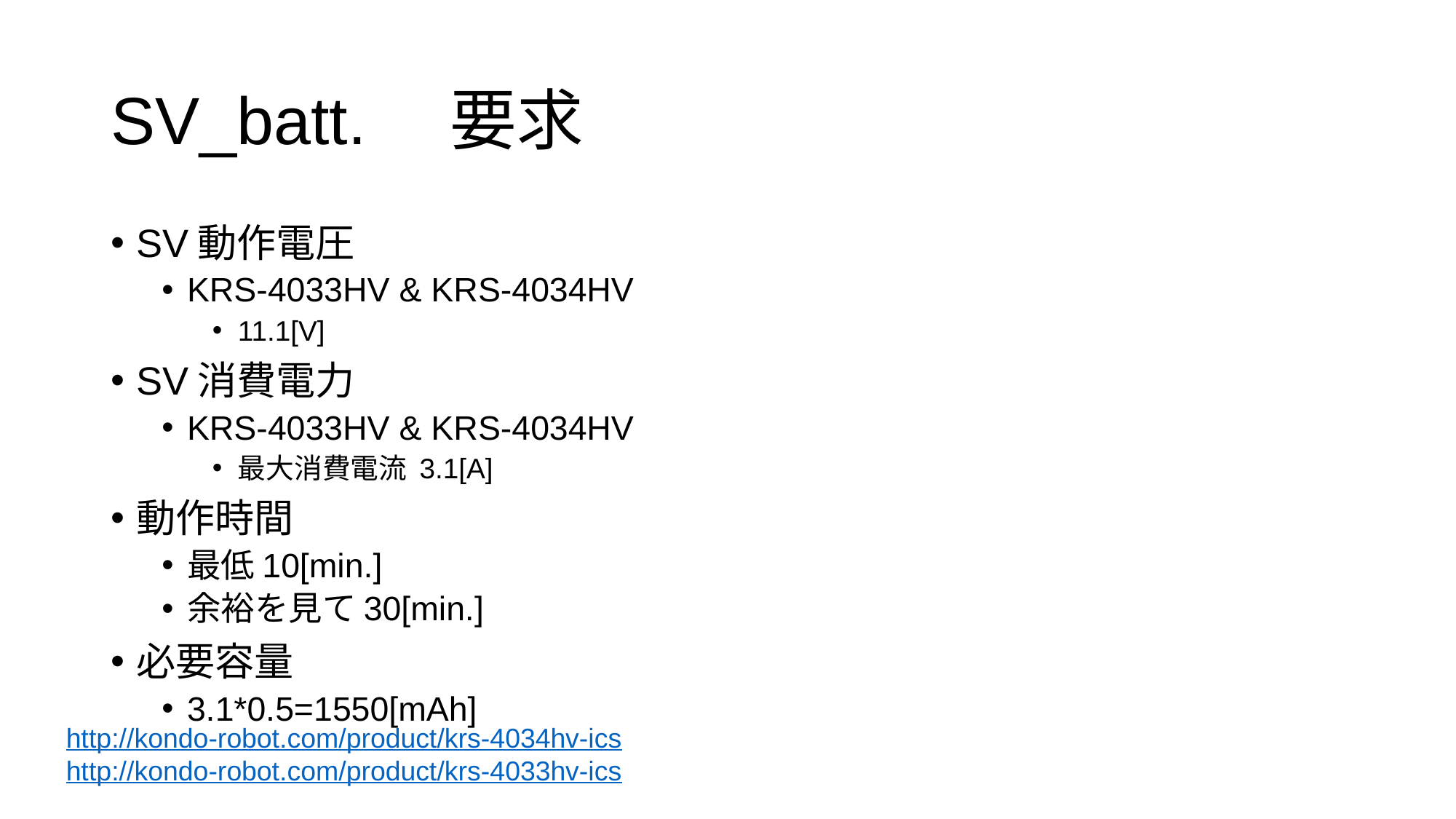

# SV_batt.　要求
SV動作電圧
KRS-4033HV & KRS-4034HV
11.1[V]
SV消費電力
KRS-4033HV & KRS-4034HV
最大消費電流 3.1[A]
動作時間
最低10[min.]
余裕を見て30[min.]
必要容量
3.1*0.5=1550[mAh]

http://kondo-robot.com/product/krs-4034hv-ics
http://kondo-robot.com/product/krs-4033hv-ics